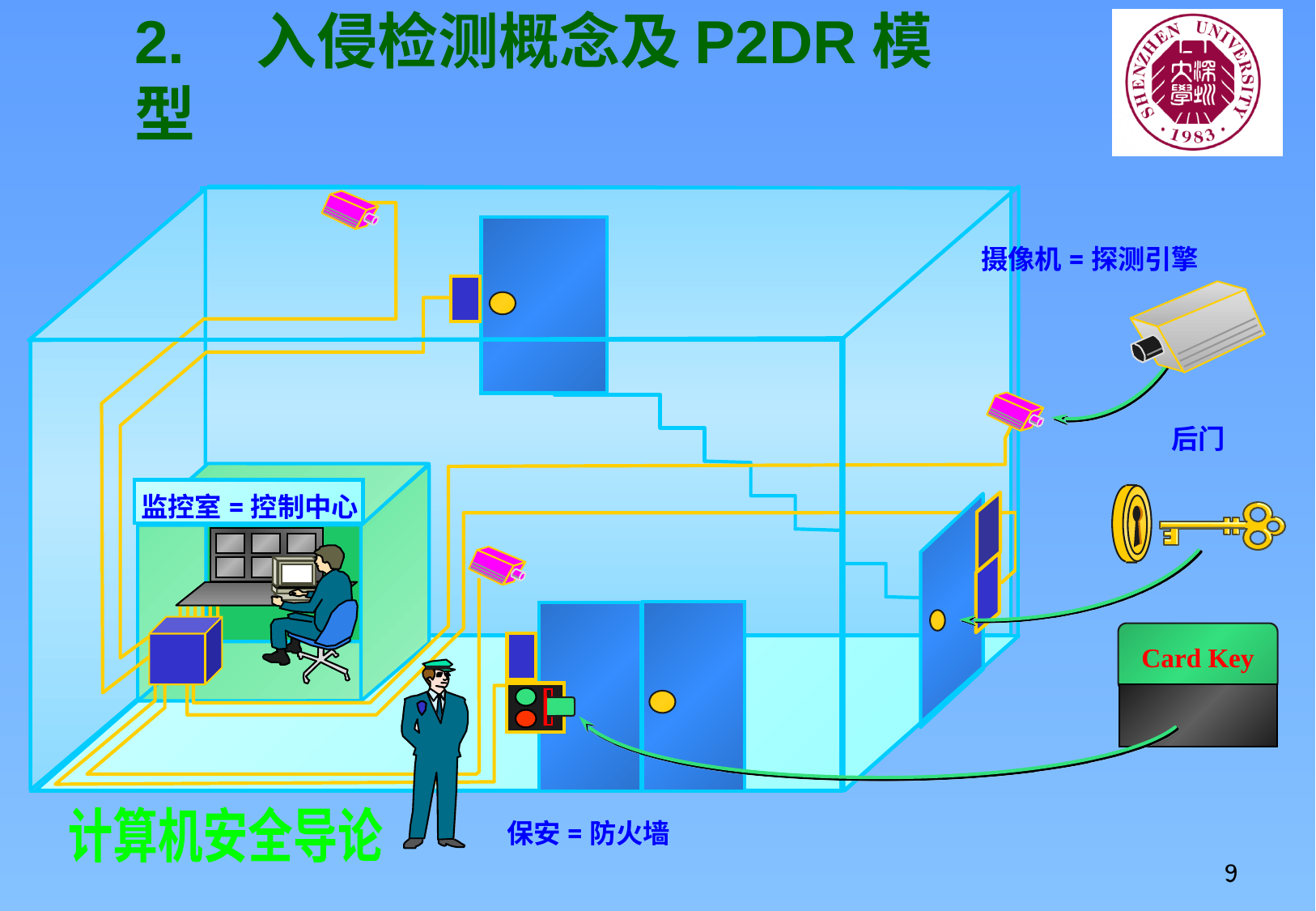

# 2.	入侵检测概念及P2DR模型

摄像机=探测引擎

后门

监控室=控制中心

Card Key

保安=防火墙
9